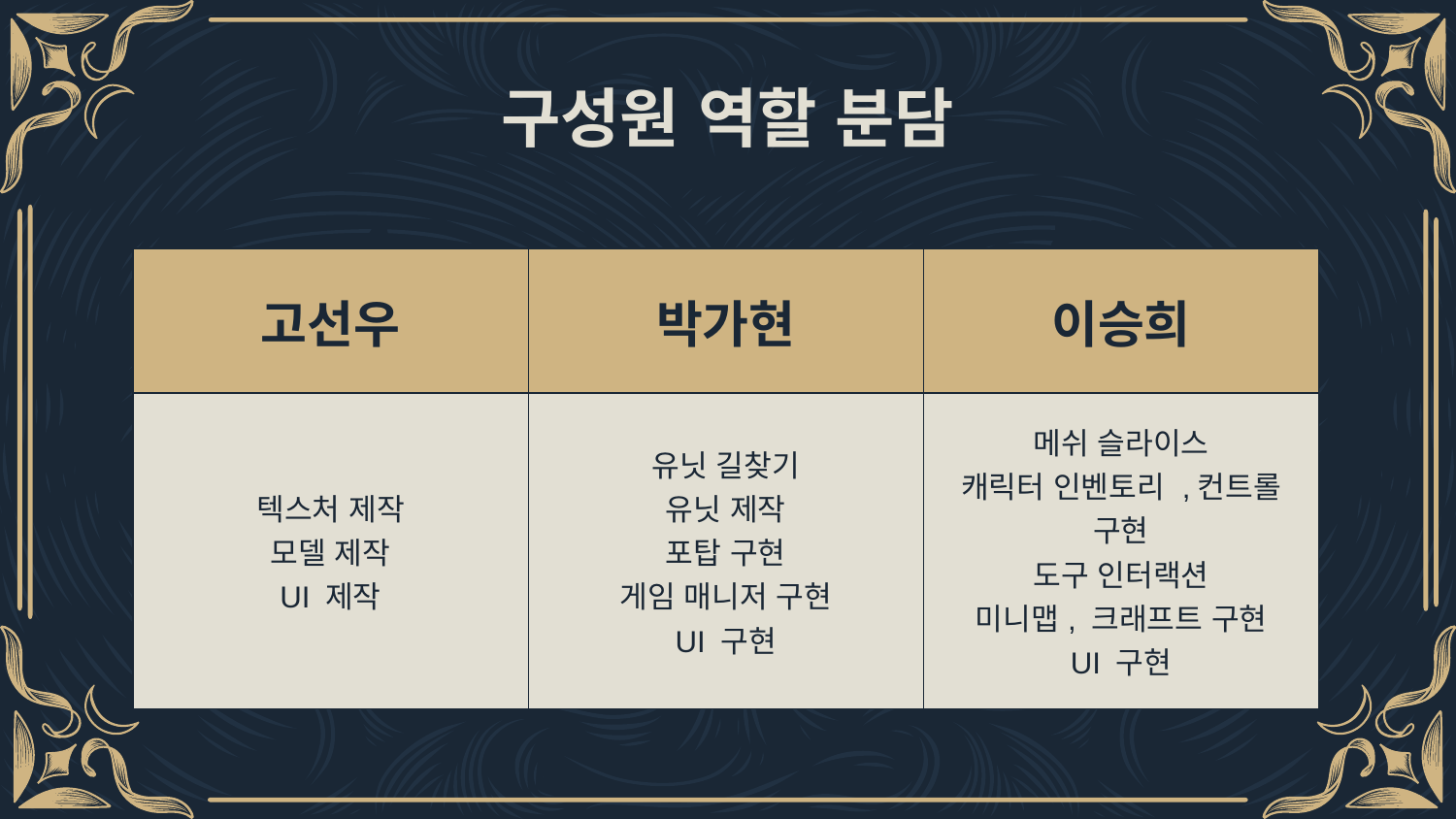

# 구성원 역할 분담
| 고선우 | 박가현 | 이승희 |
| --- | --- | --- |
| 텍스처 제작 모델 제작 UI 제작 | 유닛 길찾기 유닛 제작 포탑 구현 게임 매니저 구현 UI 구현 | 메쉬 슬라이스 캐릭터 인벤토리 ,컨트롤 구현 도구 인터랙션 미니맵, 크래프트 구현 UI 구현 |